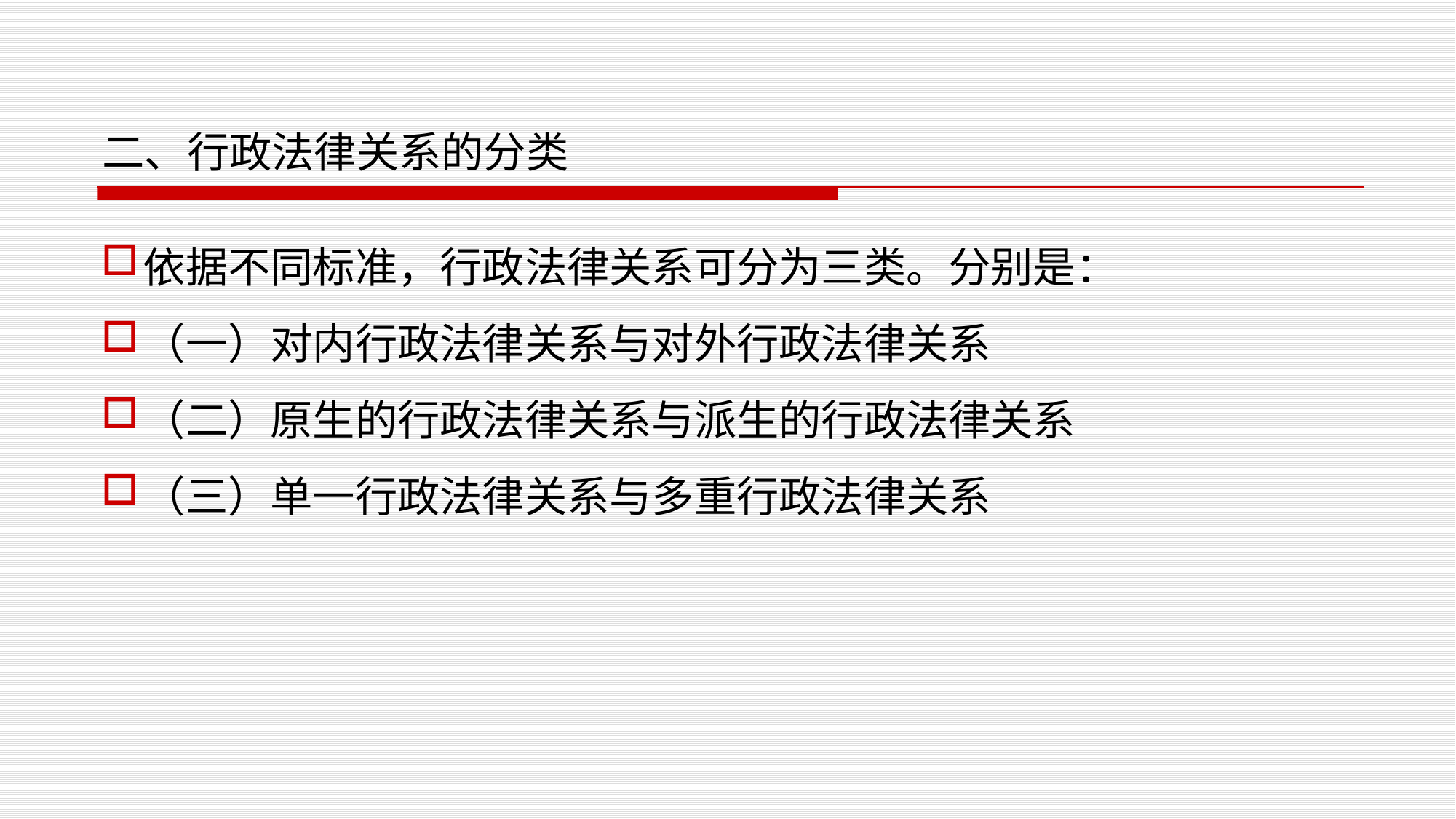

# 二、行政法律关系的分类
依据不同标准，行政法律关系可分为三类。分别是：
（一）对内行政法律关系与对外行政法律关系
（二）原生的行政法律关系与派生的行政法律关系
（三）单一行政法律关系与多重行政法律关系